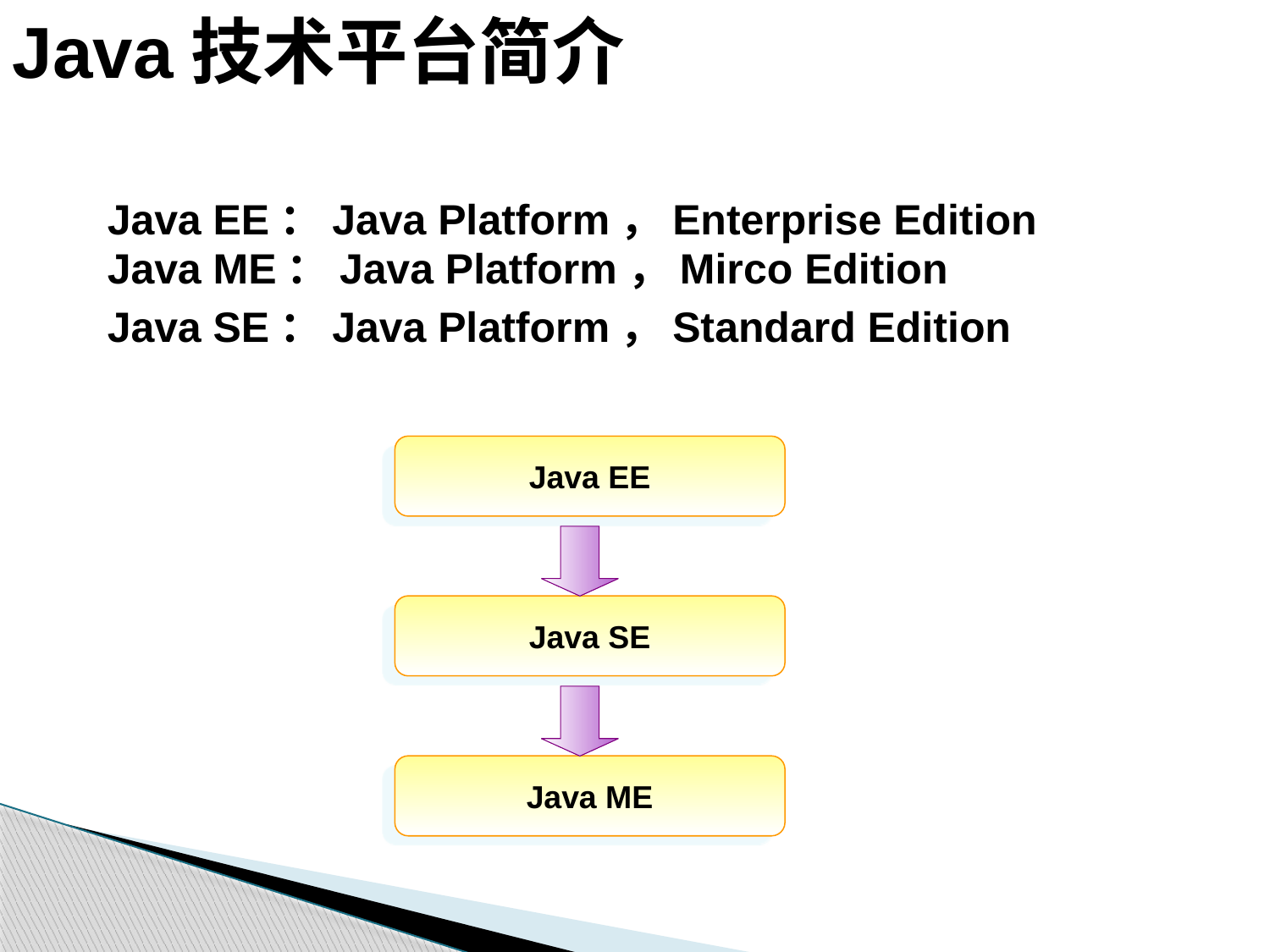

Java技术平台简介
Java EE：Java Platform，Enterprise Edition
Java ME：Java Platform，Mirco Edition
Java SE：Java Platform，Standard Edition

Java EE

Java SE

Java ME